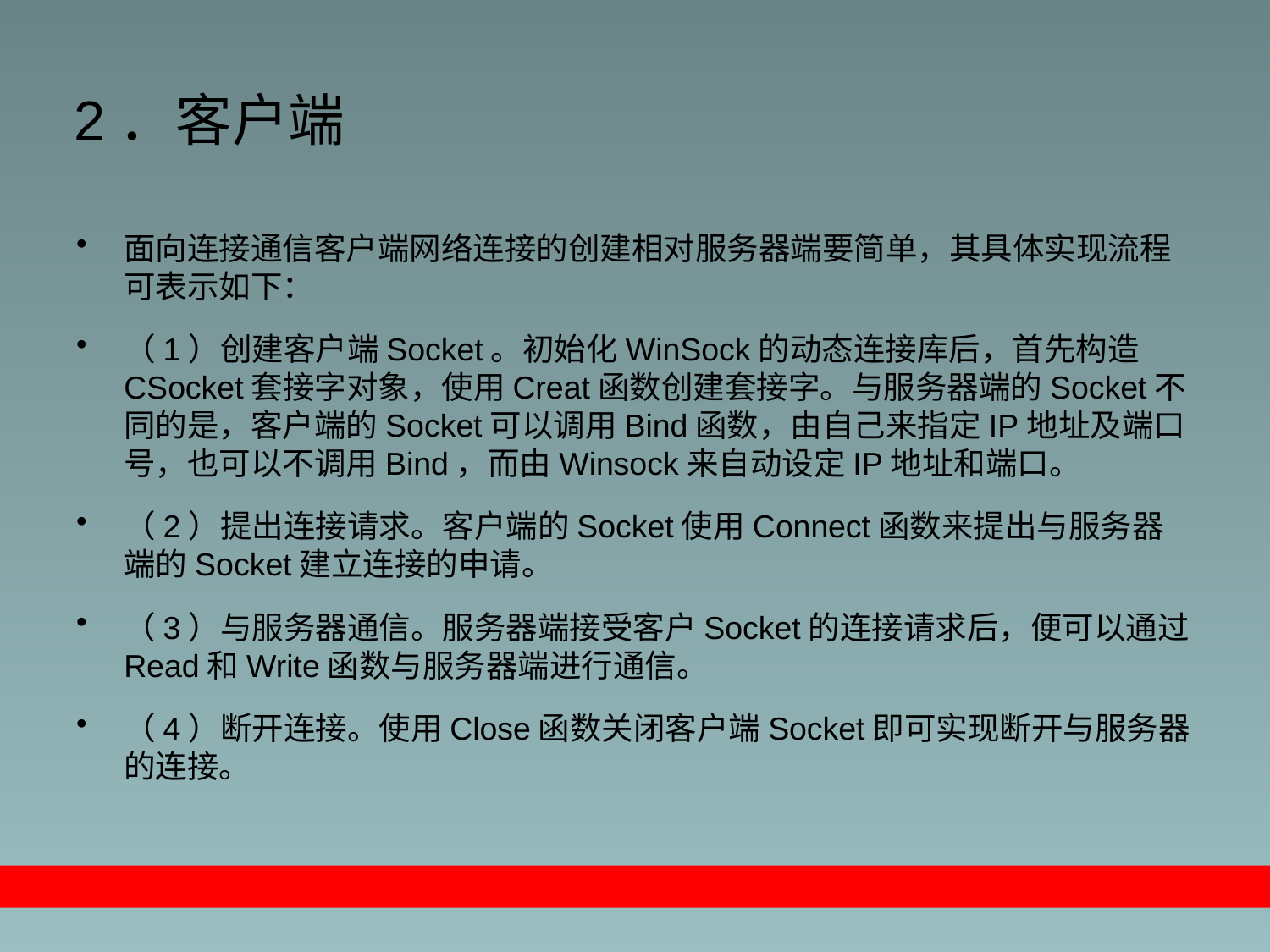

# 2．客户端
面向连接通信客户端网络连接的创建相对服务器端要简单，其具体实现流程可表示如下：
（1）创建客户端Socket。初始化WinSock的动态连接库后，首先构造CSocket套接字对象，使用Creat函数创建套接字。与服务器端的Socket不同的是，客户端的Socket可以调用Bind函数，由自己来指定IP地址及端口号，也可以不调用Bind，而由Winsock来自动设定IP地址和端口。
（2）提出连接请求。客户端的Socket使用Connect函数来提出与服务器端的Socket建立连接的申请。
（3）与服务器通信。服务器端接受客户Socket的连接请求后，便可以通过Read和Write函数与服务器端进行通信。
（4）断开连接。使用Close函数关闭客户端Socket即可实现断开与服务器的连接。